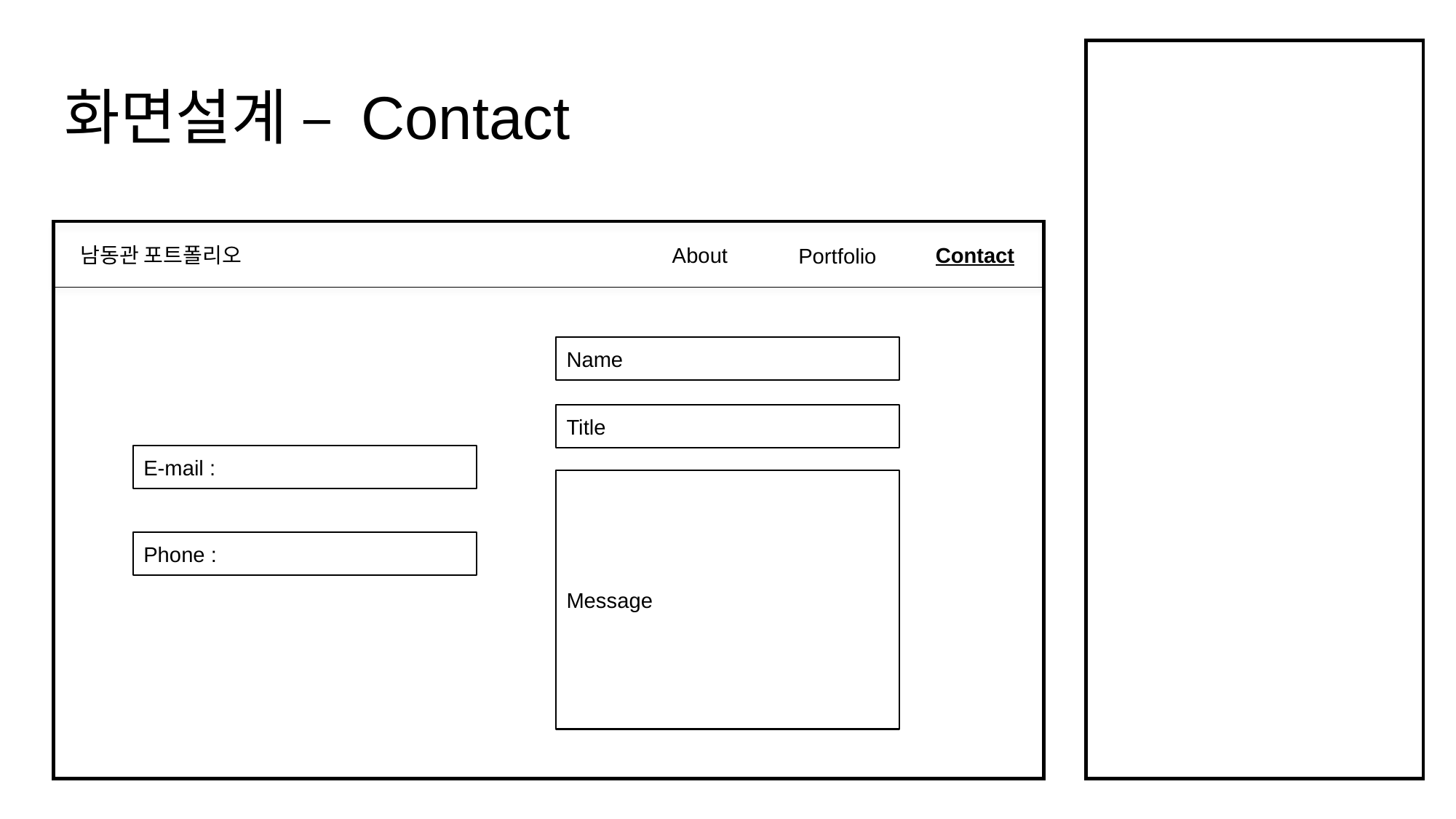

# 화면설계 – Contact

남동관 포트폴리오

About
Contact
Portfolio
Name
Title
Message
E-mail :
Phone :